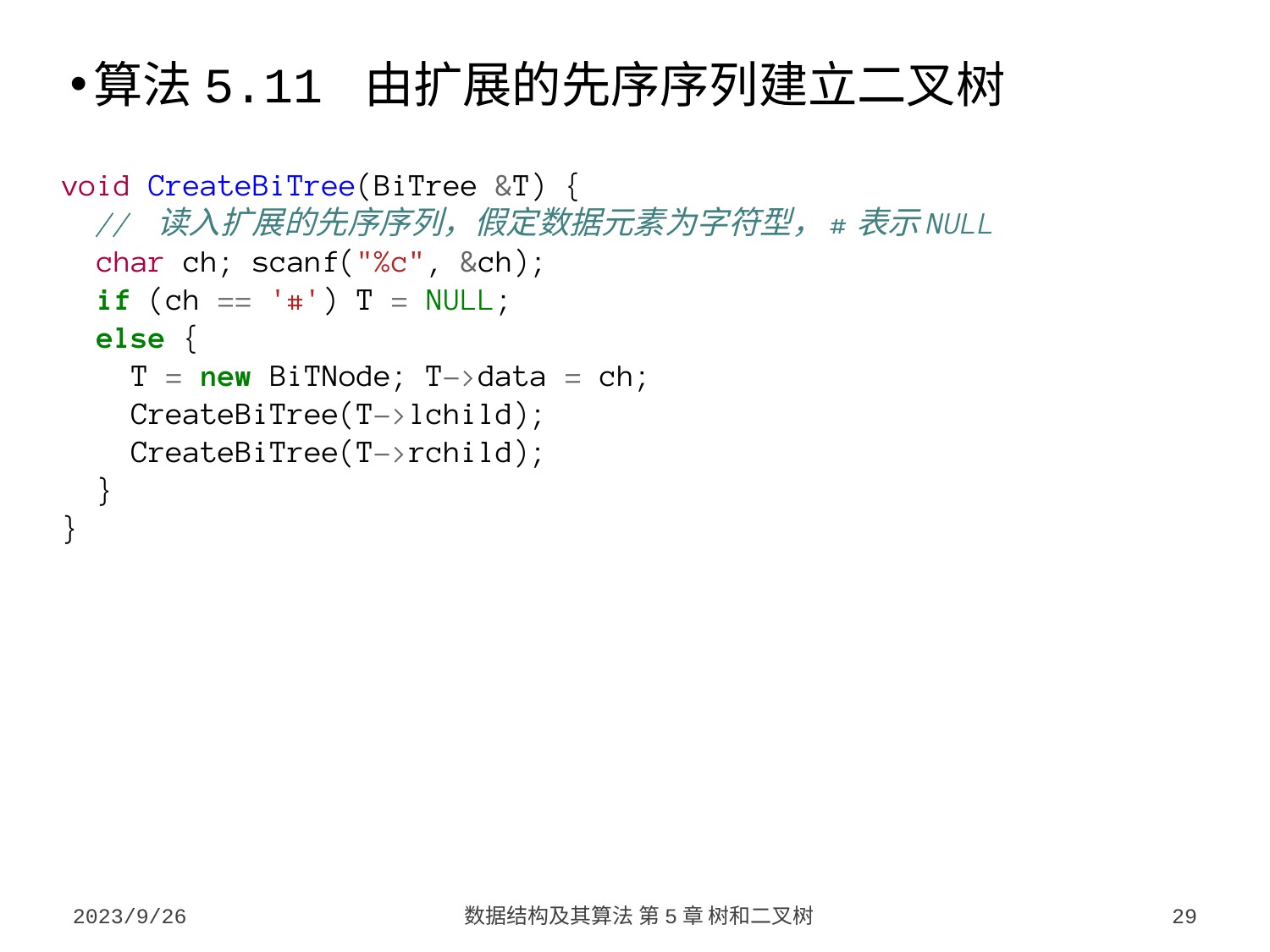

算法5.11 由扩展的先序序列建立二叉树
void CreateBiTree(BiTree &T) {
  // 读入扩展的先序序列，假定数据元素为字符型，#表示NULL
  char ch; scanf("%c", &ch);
  if (ch == '#') T = NULL;
  else {
    T = new BiTNode; T->data = ch;
    CreateBiTree(T->lchild);
    CreateBiTree(T->rchild);
  }
}
2023/9/26
数据结构及其算法 第5章 树和二叉树
29